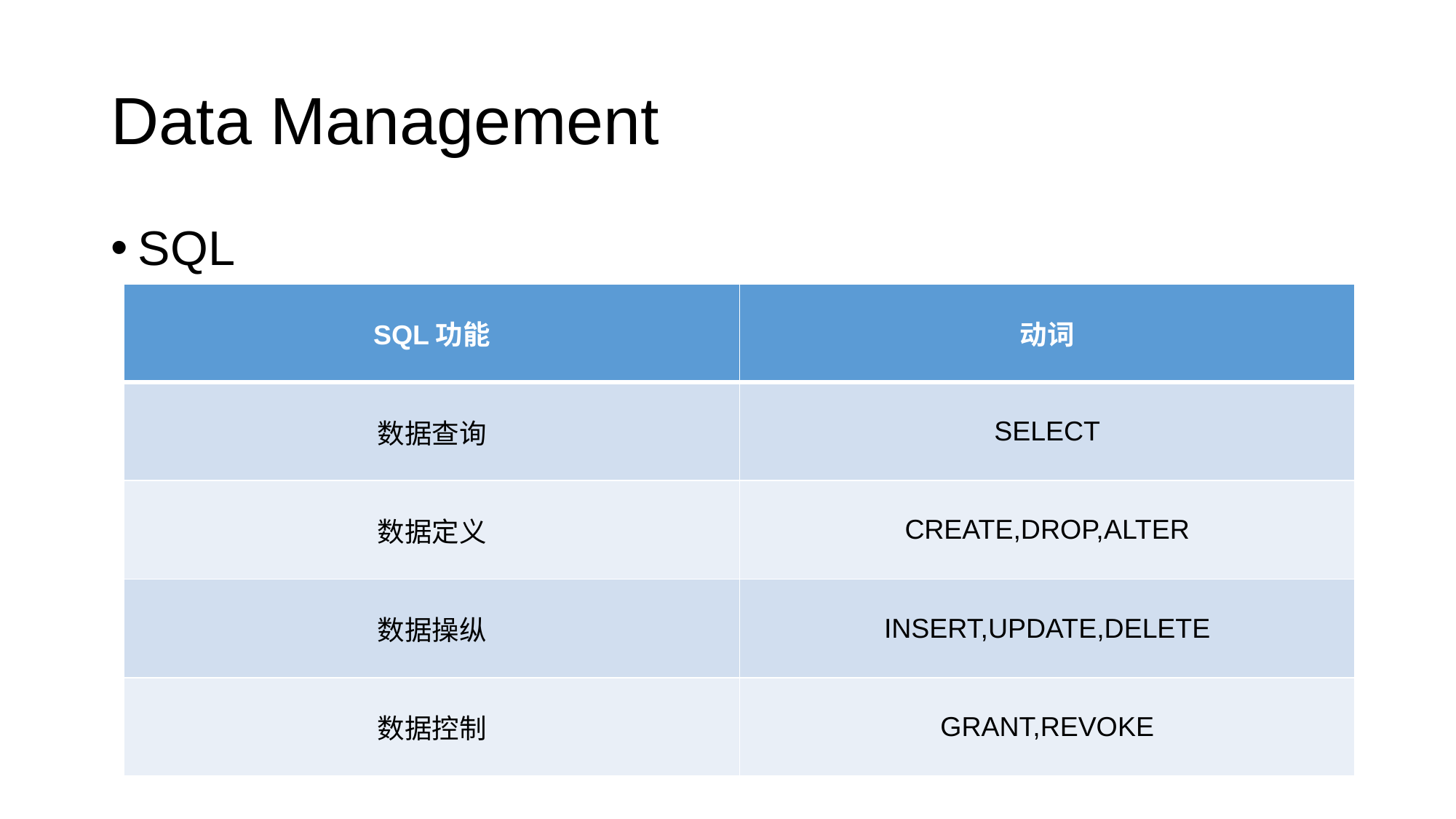

# Data Management
SQL
| SQL功能 | 动词 |
| --- | --- |
| 数据查询 | SELECT |
| 数据定义 | CREATE,DROP,ALTER |
| 数据操纵 | INSERT,UPDATE,DELETE |
| 数据控制 | GRANT,REVOKE |